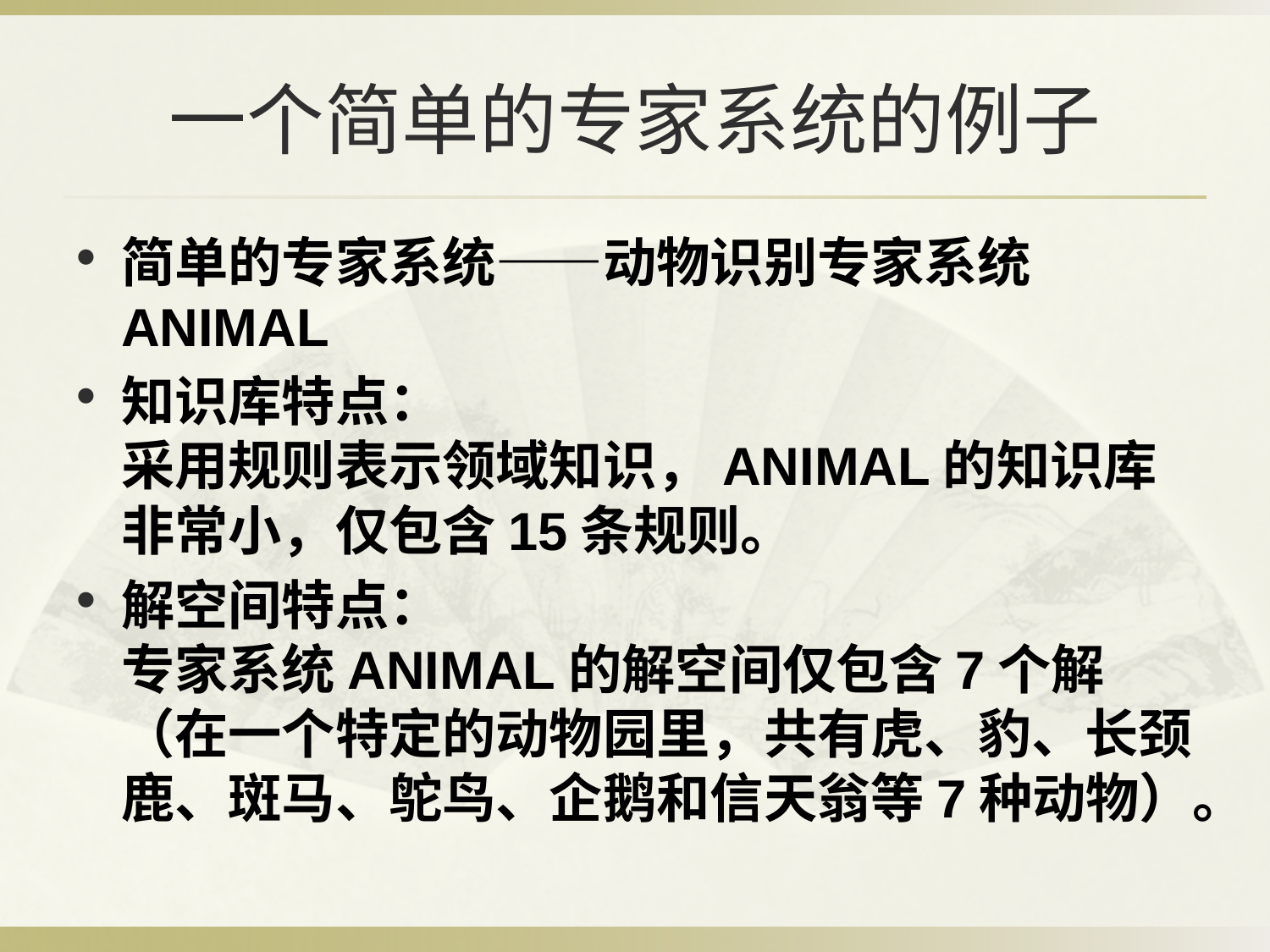

# 一个简单的专家系统的例子
简单的专家系统——动物识别专家系统ANIMAL
知识库特点：
采用规则表示领域知识，ANIMAL的知识库非常小，仅包含15条规则。
解空间特点：
专家系统ANIMAL的解空间仅包含7个解（在一个特定的动物园里，共有虎、豹、长颈鹿、斑马、鸵鸟、企鹅和信天翁等7种动物）。

16